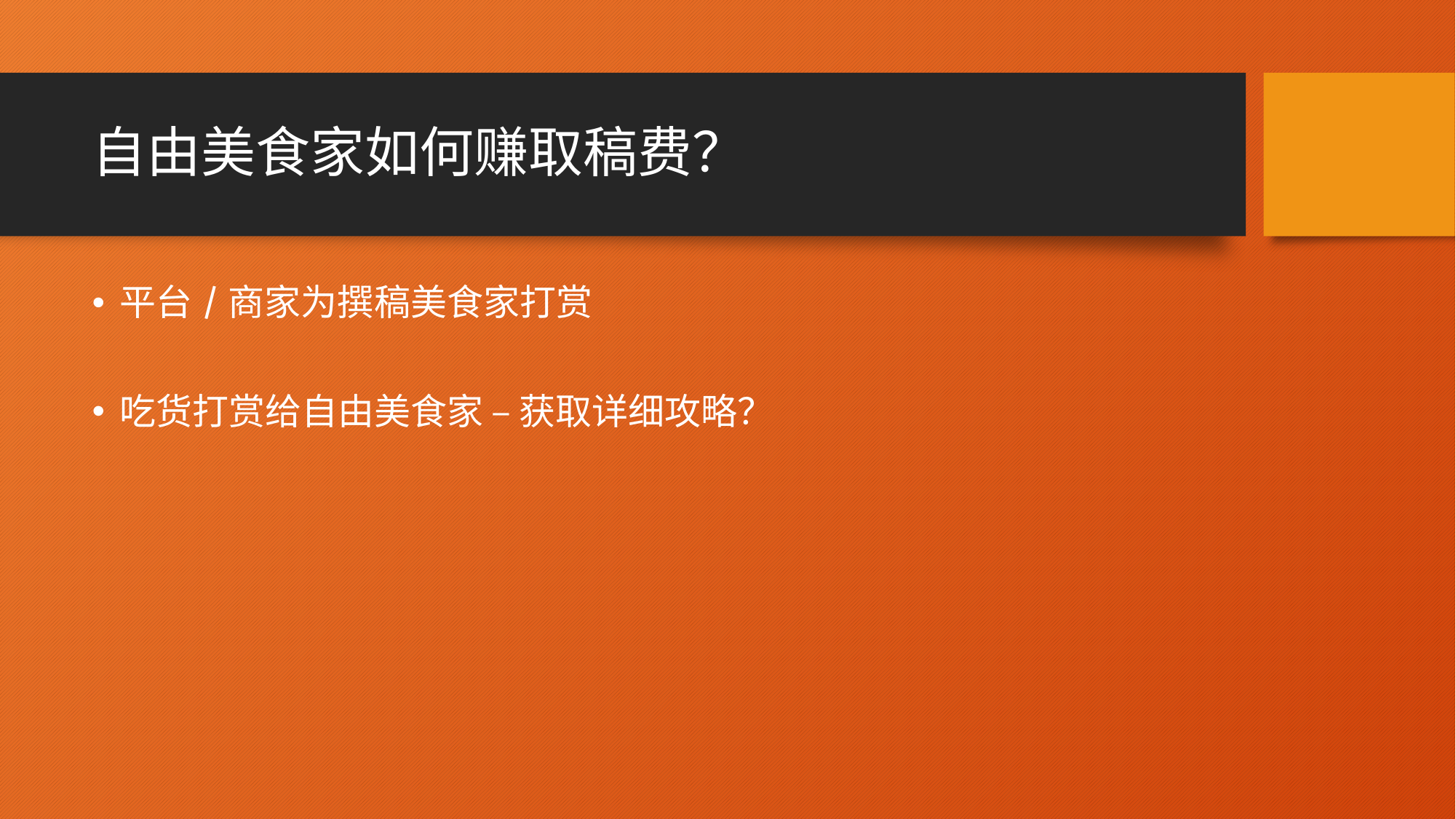

# 自由美食家如何赚取稿费？
平台/商家为撰稿美食家打赏

吃货打赏给自由美食家 – 获取详细攻略？